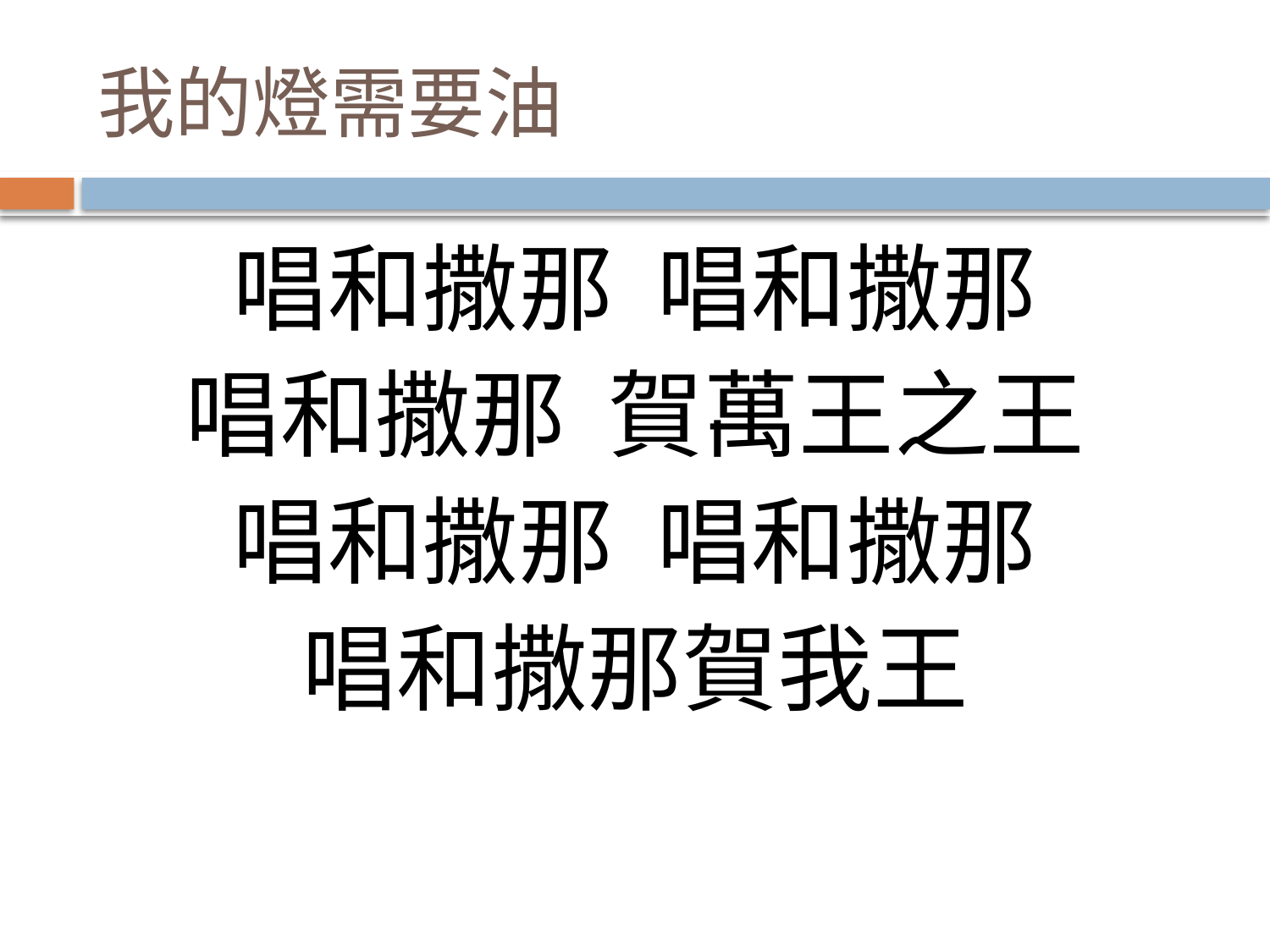

# 我的燈需要油
唱和撒那  唱和撒那
唱和撒那  賀萬王之王
唱和撒那  唱和撒那
唱和撒那賀我王